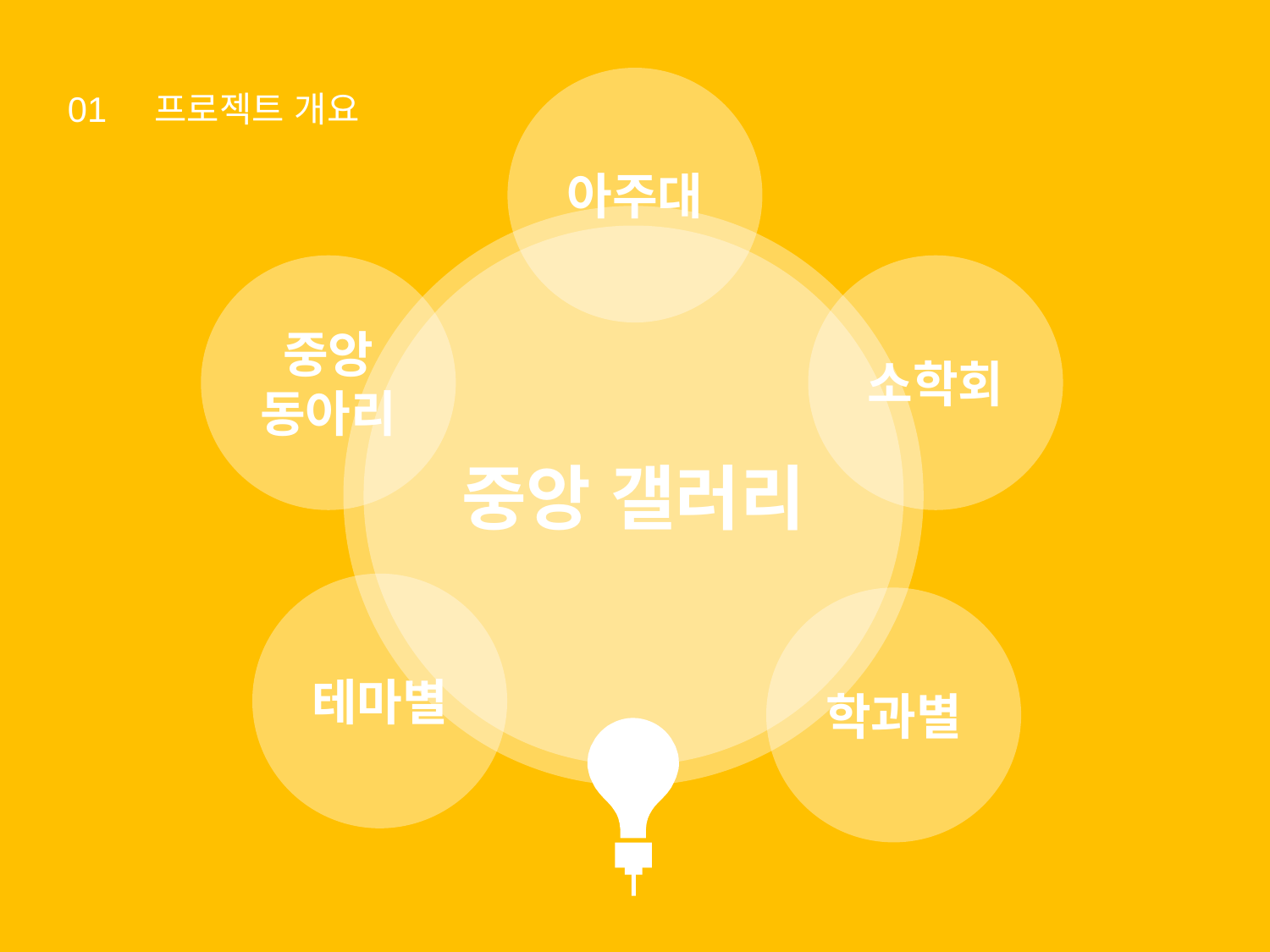

01    프로젝트 개요
아주대
중앙 갤러리

중앙
동아리
소학회

테마별
학과별